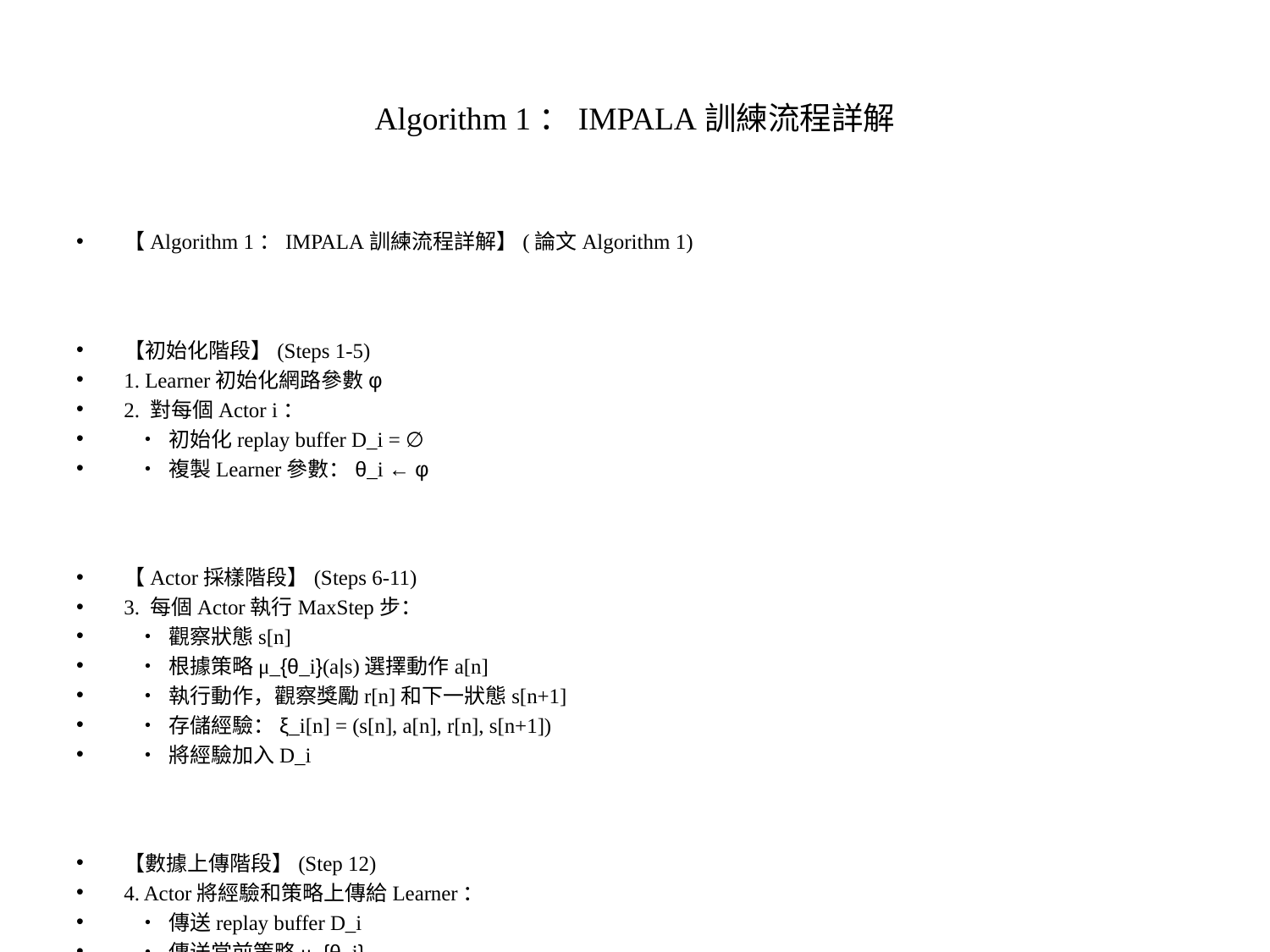

# Algorithm 1：IMPALA訓練流程詳解
【Algorithm 1：IMPALA訓練流程詳解】(論文Algorithm 1)

【初始化階段】(Steps 1-5)
1. Learner初始化網路參數φ
2. 對每個Actor i：
   • 初始化replay buffer D_i = ∅
   • 複製Learner參數：θ_i ← φ

【Actor採樣階段】(Steps 6-11)
3. 每個Actor執行MaxStep步：
   • 觀察狀態s[n]
   • 根據策略μ_{θ_i}(a|s)選擇動作a[n]
   • 執行動作，觀察獎勵r[n]和下一狀態s[n+1]
   • 存儲經驗：ξ_i[n] = (s[n], a[n], r[n], s[n+1])
   • 將經驗加入D_i

【數據上傳階段】(Step 12)
4. Actor將經驗和策略上傳給Learner：
   • 傳送replay buffer D_i
   • 傳送當前策略μ_{θ_i}

【Learner更新階段】(Step 13)
5. Learner執行參數更新：
   • 收集來自所有Actor的數據
   • 計算V-trace目標v[n]
   • 更新Value網路參數φ
   • 更新Policy網路參數θ
   • 可選：添加entropy bonus防止過早收斂

【參數同步階段】(Step 14)
6. Learner將更新後參數回傳給Actor：
   • 更新Actor的策略參數
   • 準備下一輪採樣

【關鍵技術細節】
• MaxStep：每個Actor的採樣步數
• 非同步更新：Actor和Learner可不同頻率更新
• Entropy bonus：-β∑_a π(a|s)log π(a|s)鼓勵探索
• 經驗重用：支持多次使用同一batch數據